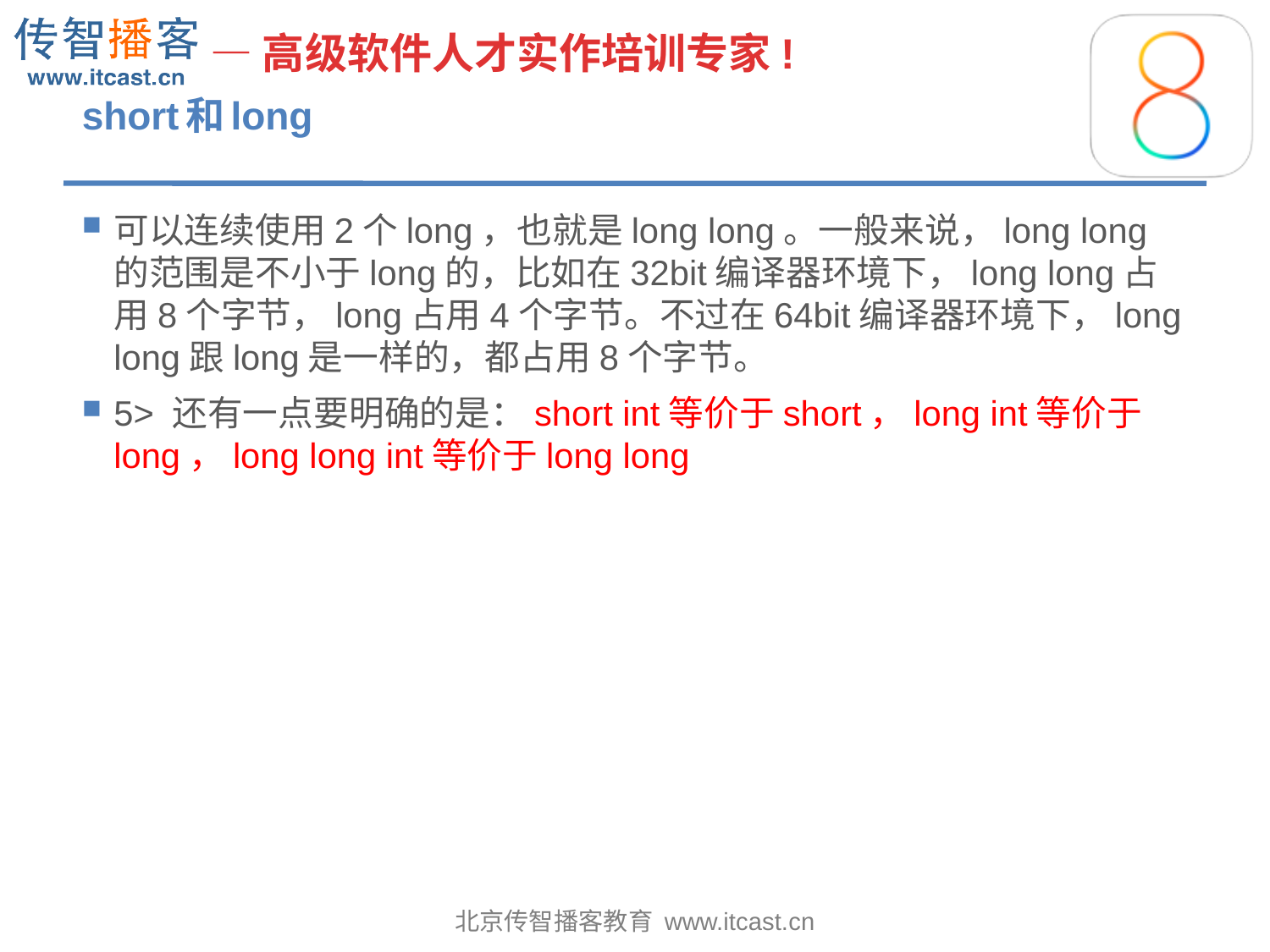

# short和long
可以连续使用2个long，也就是long long。一般来说，long long的范围是不小于long的，比如在32bit编译器环境下，long long占用8个字节，long占用4个字节。不过在64bit编译器环境下，long long跟long是一样的，都占用8个字节。
5> 还有一点要明确的是：short int等价于short，long int等价于long，long long int等价于long long